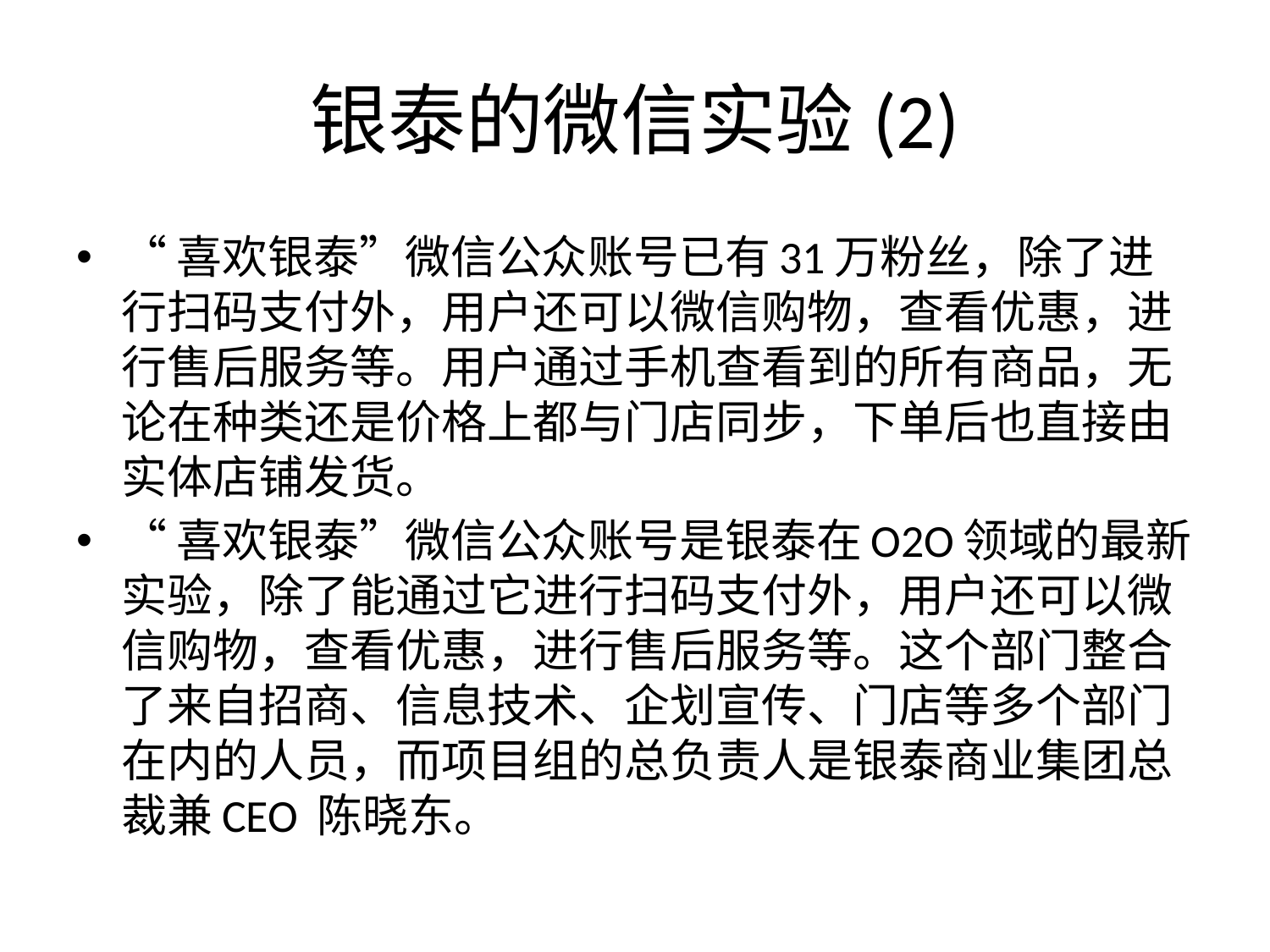

# 银泰的微信实验(2)
“喜欢银泰”微信公众账号已有31万粉丝，除了进行扫码支付外，用户还可以微信购物，查看优惠，进行售后服务等。用户通过手机查看到的所有商品，无论在种类还是价格上都与门店同步，下单后也直接由实体店铺发货。
“喜欢银泰”微信公众账号是银泰在O2O领域的最新实验，除了能通过它进行扫码支付外，用户还可以微信购物，查看优惠，进行售后服务等。这个部门整合了来自招商、信息技术、企划宣传、门店等多个部门在内的人员，而项目组的总负责人是银泰商业集团总裁兼CEO 陈晓东。